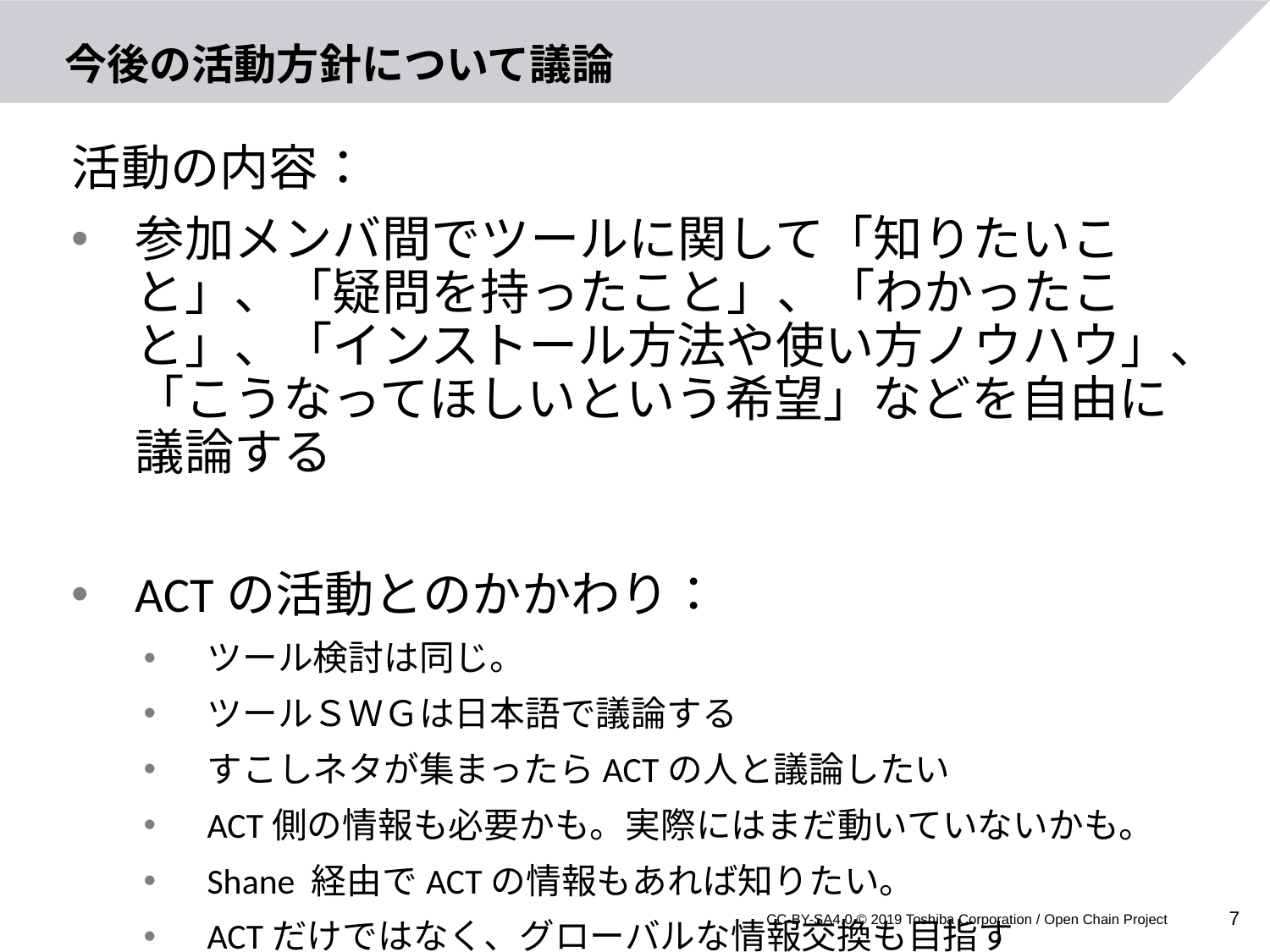

# 今後の活動方針について議論
活動の内容：
参加メンバ間でツールに関して「知りたいこと」、「疑問を持ったこと」、「わかったこと」、「インストール方法や使い方ノウハウ」、「こうなってほしいという希望」などを自由に議論する

ACTの活動とのかかわり：
ツール検討は同じ。
ツールＳＷＧは日本語で議論する
すこしネタが集まったらACTの人と議論したい
ACT側の情報も必要かも。実際にはまだ動いていないかも。
Shane 経由でACTの情報もあれば知りたい。
ACTだけではなく、グローバルな情報交換も目指す